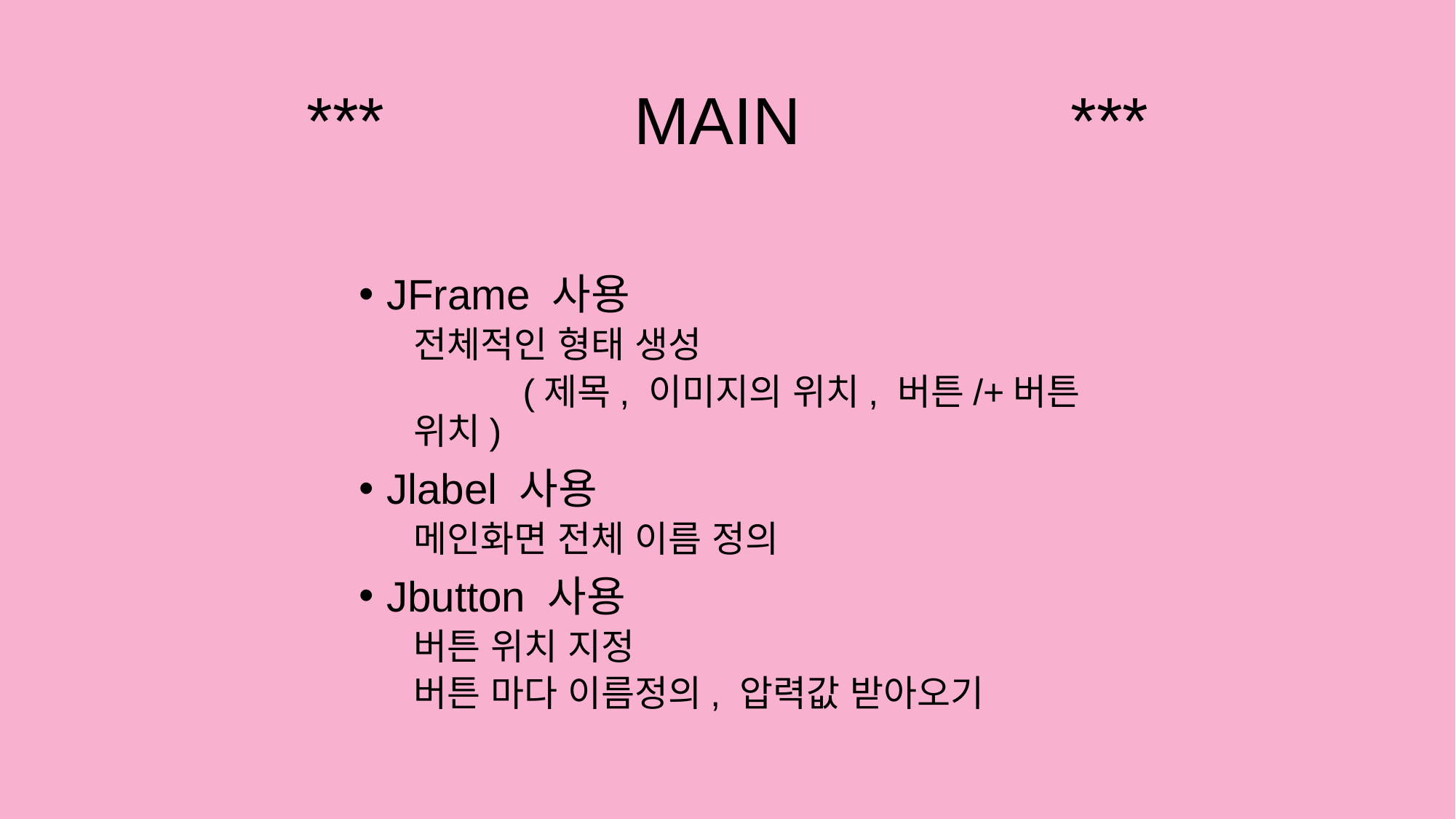

# ***			MAIN			***

JFrame 사용
전체적인 형태 생성
	(제목, 이미지의 위치, 버튼/+버튼 위치)
Jlabel 사용
메인화면 전체 이름 정의
Jbutton 사용
버튼 위치 지정
버튼 마다 이름정의, 압력값 받아오기